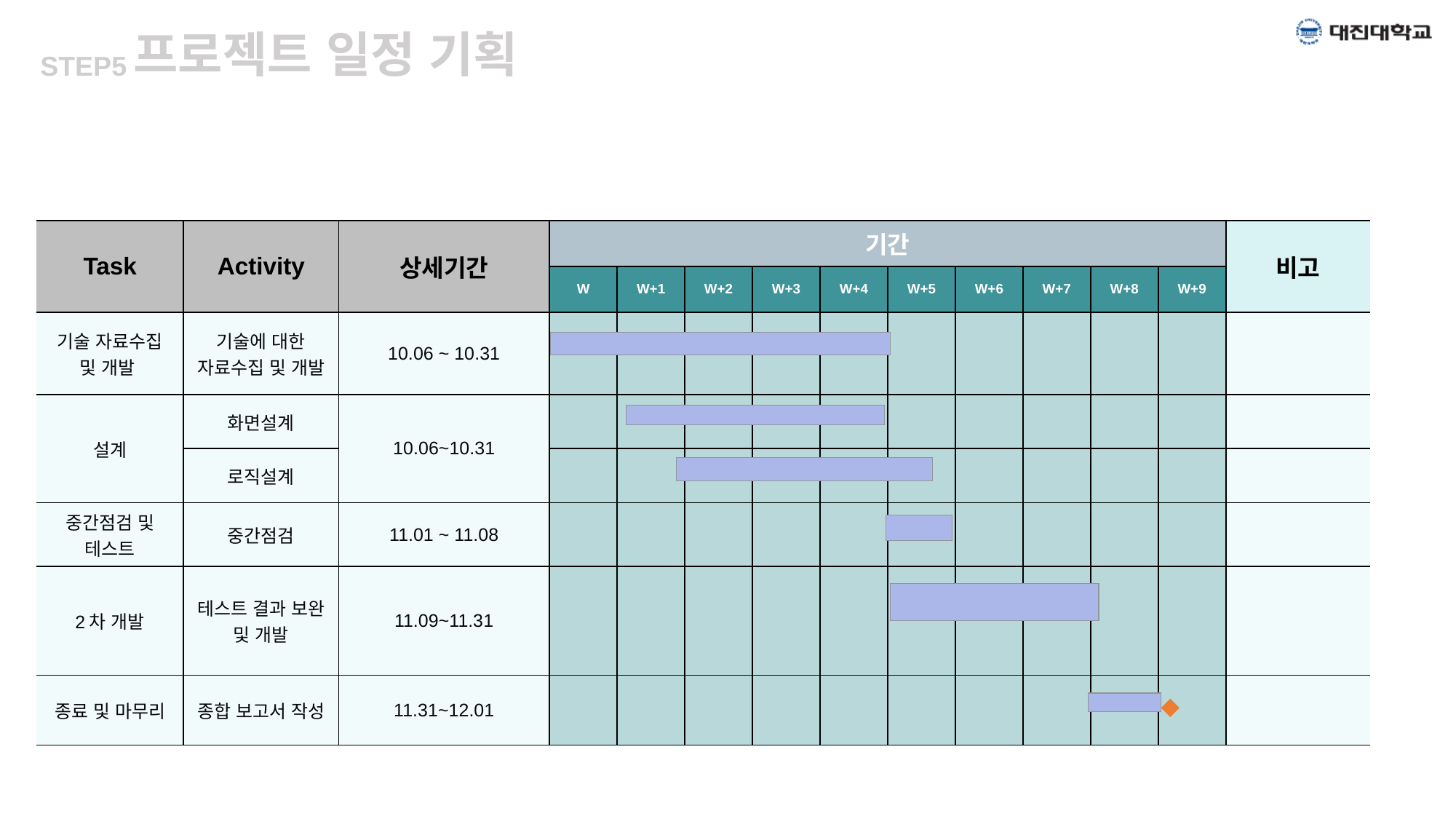

프로젝트 일정 기획
STEP5
| Task | Activity | 상세기간 | 기간 |  |  |  |  |  |  |  |  |  | 비고 |
| --- | --- | --- | --- | --- | --- | --- | --- | --- | --- | --- | --- | --- | --- |
|  |  |  | W | W+1 | W+2 | W+3 | W+4 | W+5 | W+6 | W+7 | W+8 | W+9 |  |
| 기술 자료수집 및 개발 | 기술에 대한 자료수집 및 개발 | 10.06 ~ 10.31 |  |  |  |  |  |  |  |  |  |  |  |
| 설계 | 화면설계 | 10.06~10.31 |  |  |  |  |  |  |  |  |  |  |  |
|  | 로직설계 |  |  |  |  |  |  |  |  |  |  |  |  |
| 중간점검 및 테스트 | 중간점검 | 11.01 ~ 11.08 |  |  |  |  |  |  |  |  |  |  |  |
| 2차 개발 | 테스트 결과 보완 및 개발 | 11.09~11.31 |  |  |  |  |  |  |  |  |  |  |  |
| 종료 및 마무리 | 종합 보고서 작성 | 11.31~12.01 |  |  |  |  |  |  |  |  |  |  |  |

◆